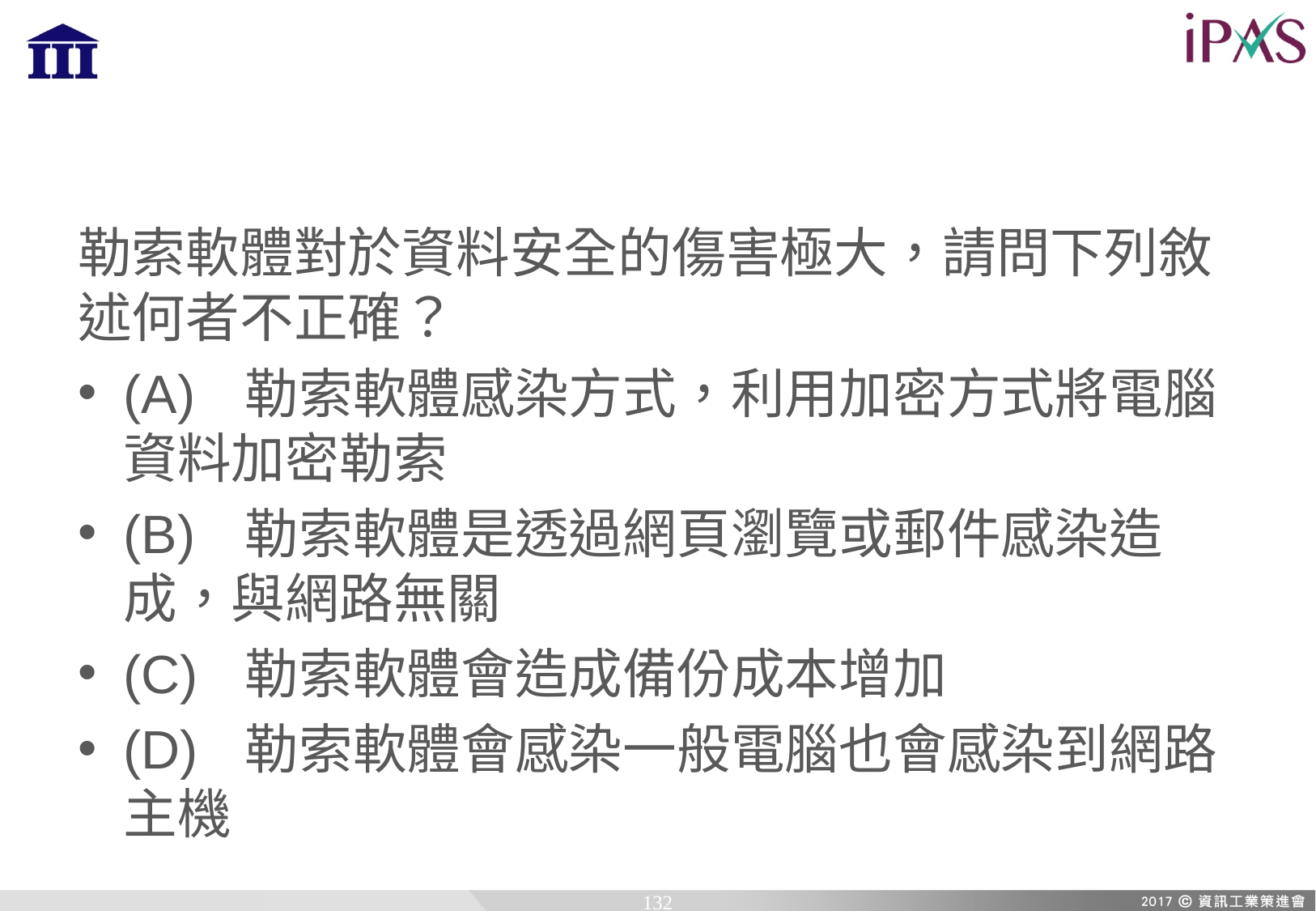

勒索軟體對於資料安全的傷害極大，請問下列敘述何者不正確？
(A)	勒索軟體感染方式，利用加密方式將電腦資料加密勒索
(B)	勒索軟體是透過網頁瀏覽或郵件感染造成，與網路無關
(C)	勒索軟體會造成備份成本增加
(D)	勒索軟體會感染一般電腦也會感染到網路主機
132